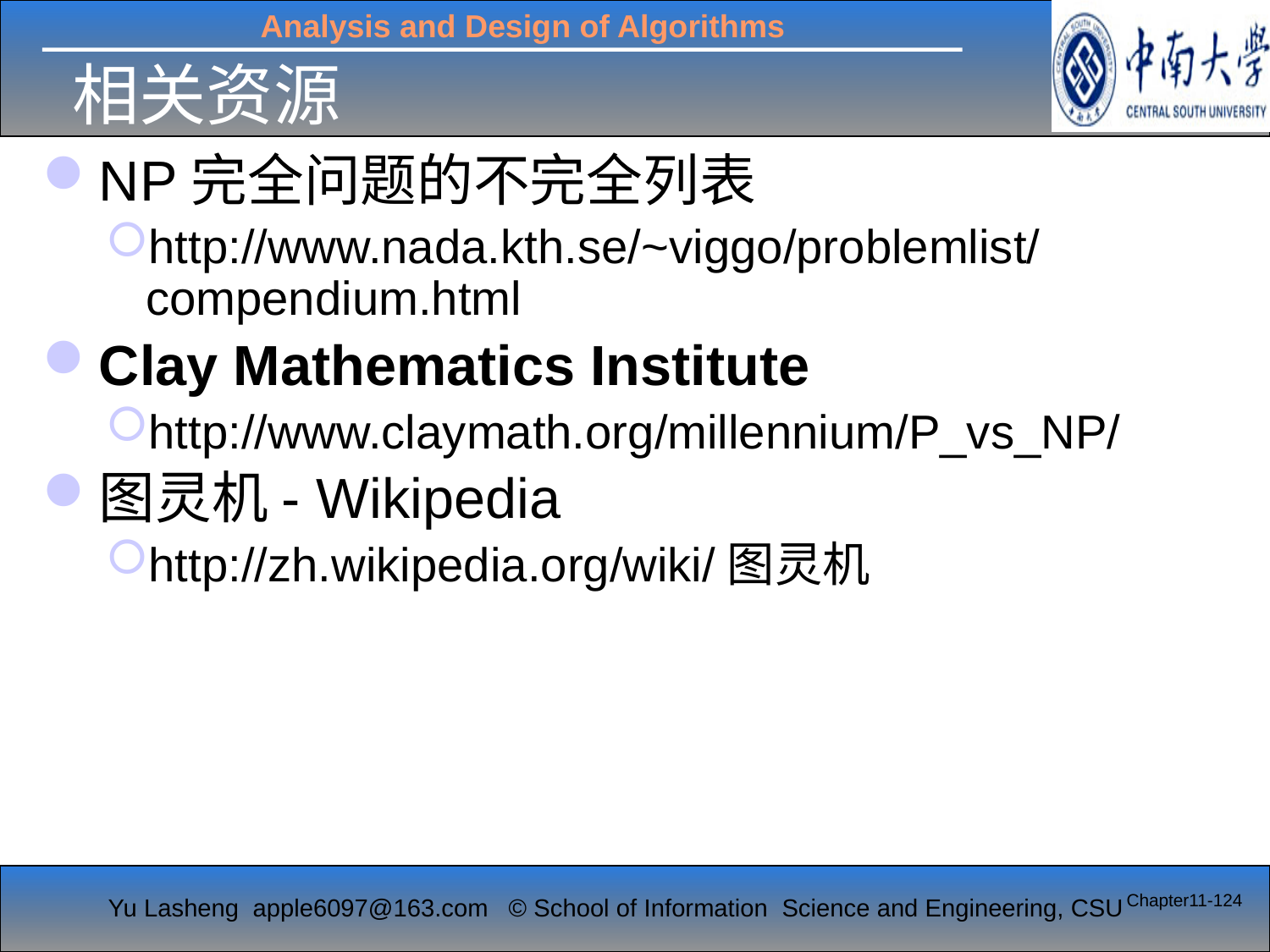

# 相关资源
NP完全问题的不完全列表
http://www.nada.kth.se/~viggo/problemlist/compendium.html
Clay Mathematics Institute
http://www.claymath.org/millennium/P_vs_NP/
图灵机- Wikipedia
http://zh.wikipedia.org/wiki/图灵机
Chapter11-124